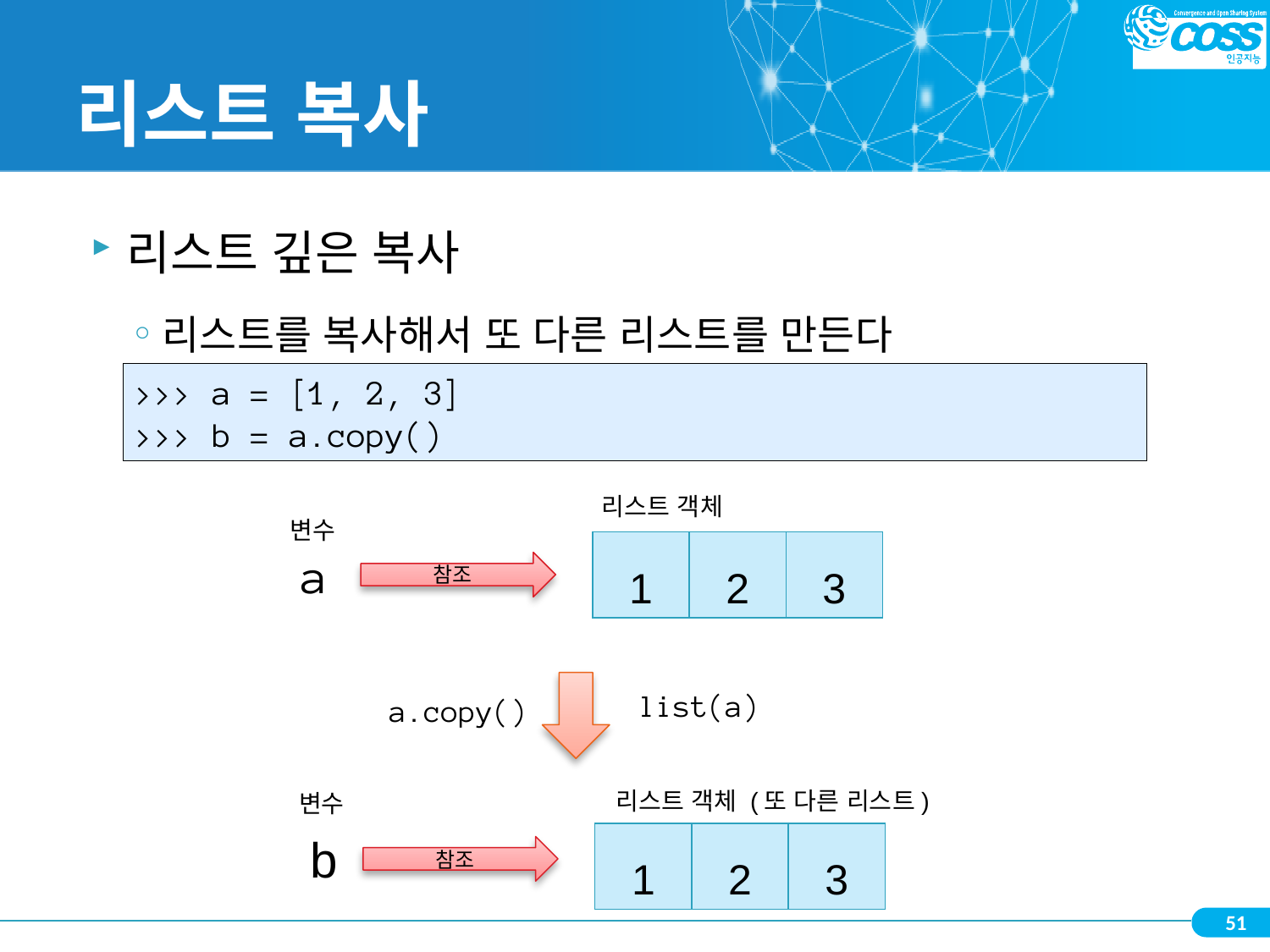

# 리스트 복사
리스트 깊은 복사
리스트를 복사해서 또 다른 리스트를 만든다
>>> a = [1, 2, 3]
>>> b = a.copy()
리스트 객체
변수
| 1 | 2 | 3 |
| --- | --- | --- |
a
참조

list(a)
a.copy()
리스트 객체 (또 다른 리스트)
변수
b
| 1 | 2 | 3 |
| --- | --- | --- |
참조